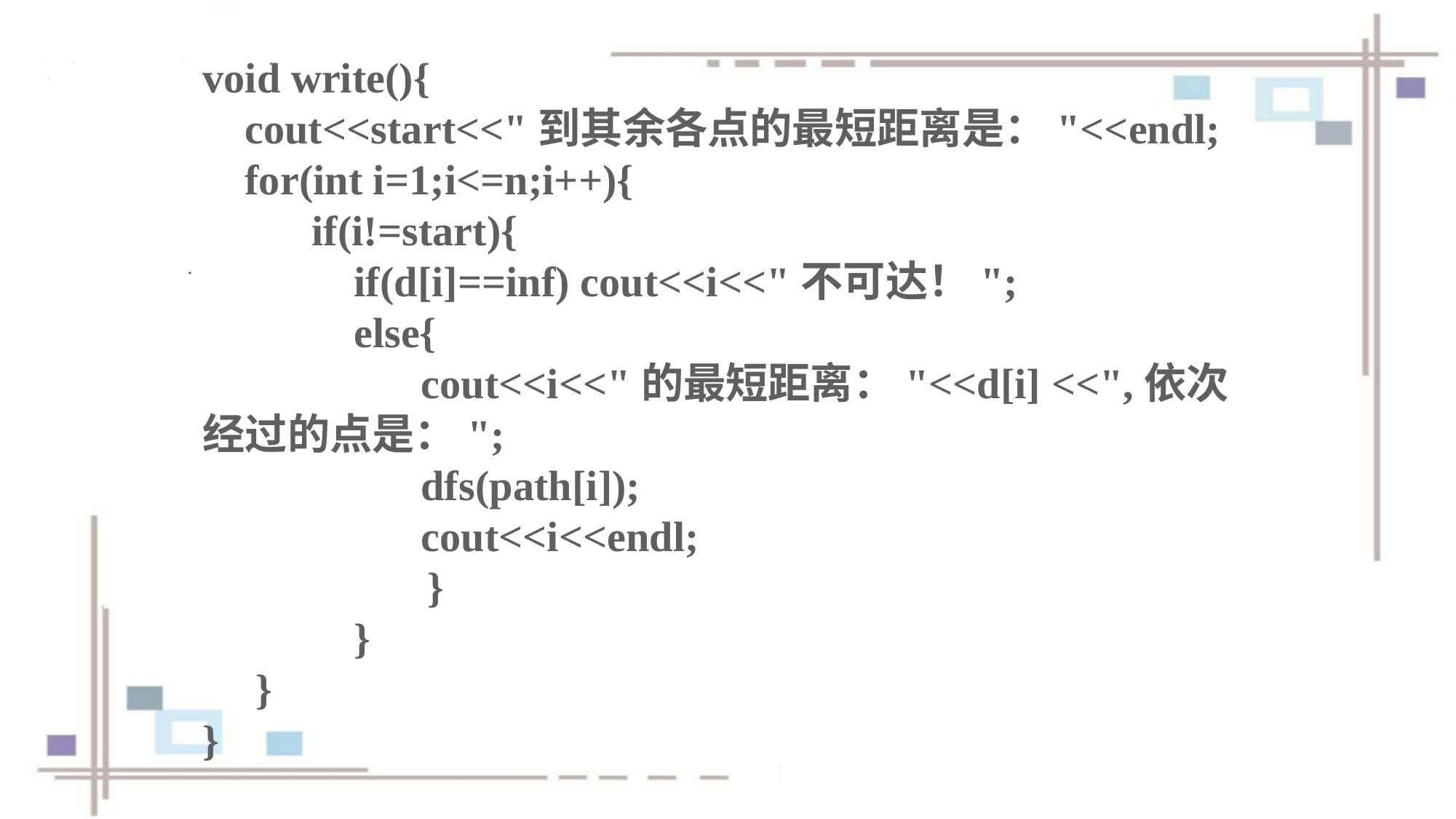

void write(){
    cout<<start<<"到其余各点的最短距离是："<<endl;
    for(int i=1;i<=n;i++){
	if(i!=start){
	    if(d[i]==inf) cout<<i<<"不可达！";
	    else{
		cout<<i<<"的最短距离："<<d[i] <<",依次经过的点是：";
		dfs(path[i]);
		cout<<i<<endl;
	           }
	    }
     }
}